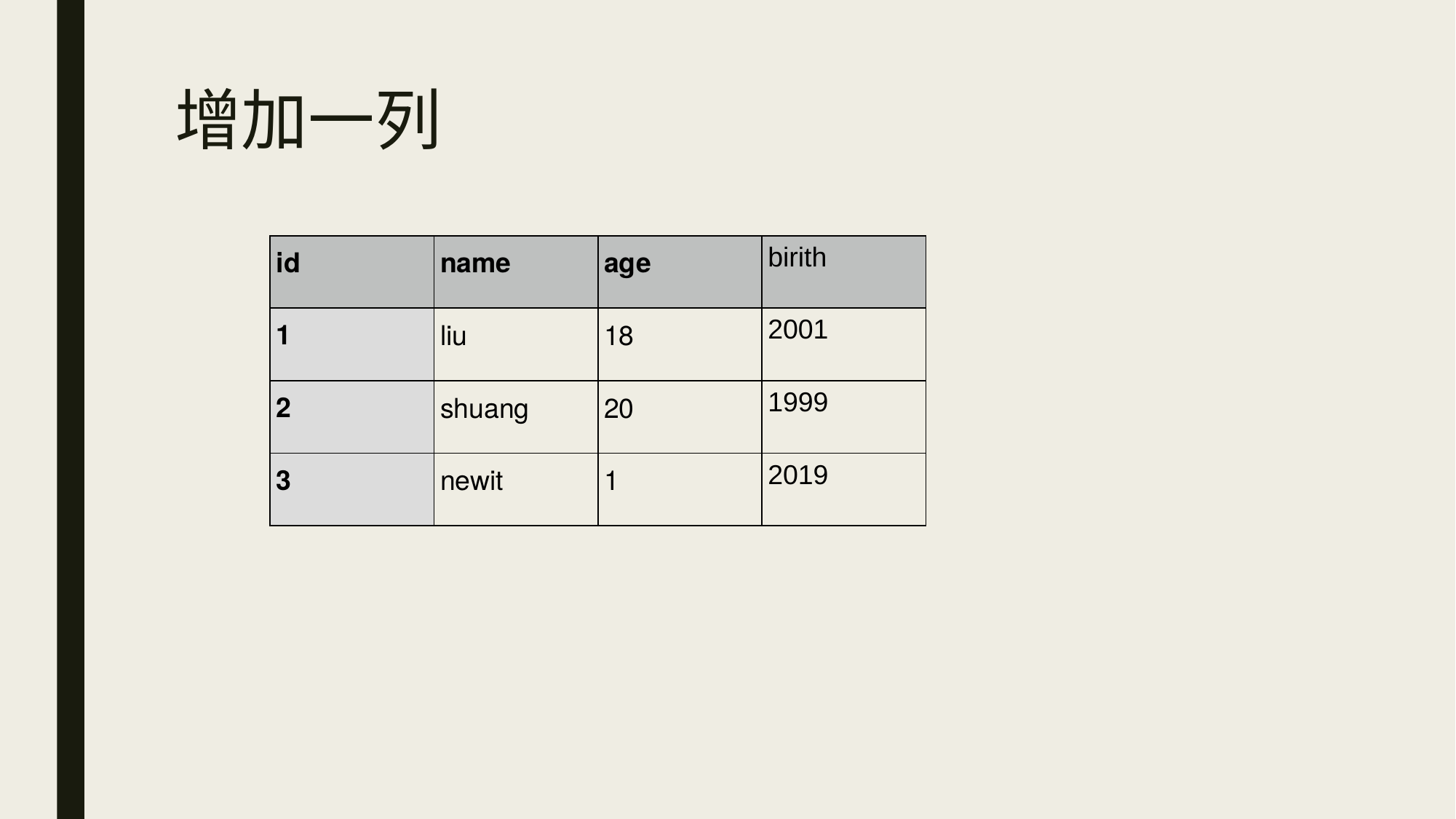

# 增加一列
| id | name | age | birith |
| --- | --- | --- | --- |
| 1 | liu | 18 | 2001 |
| 2 | shuang | 20 | 1999 |
| 3 | newit | 1 | 2019 |